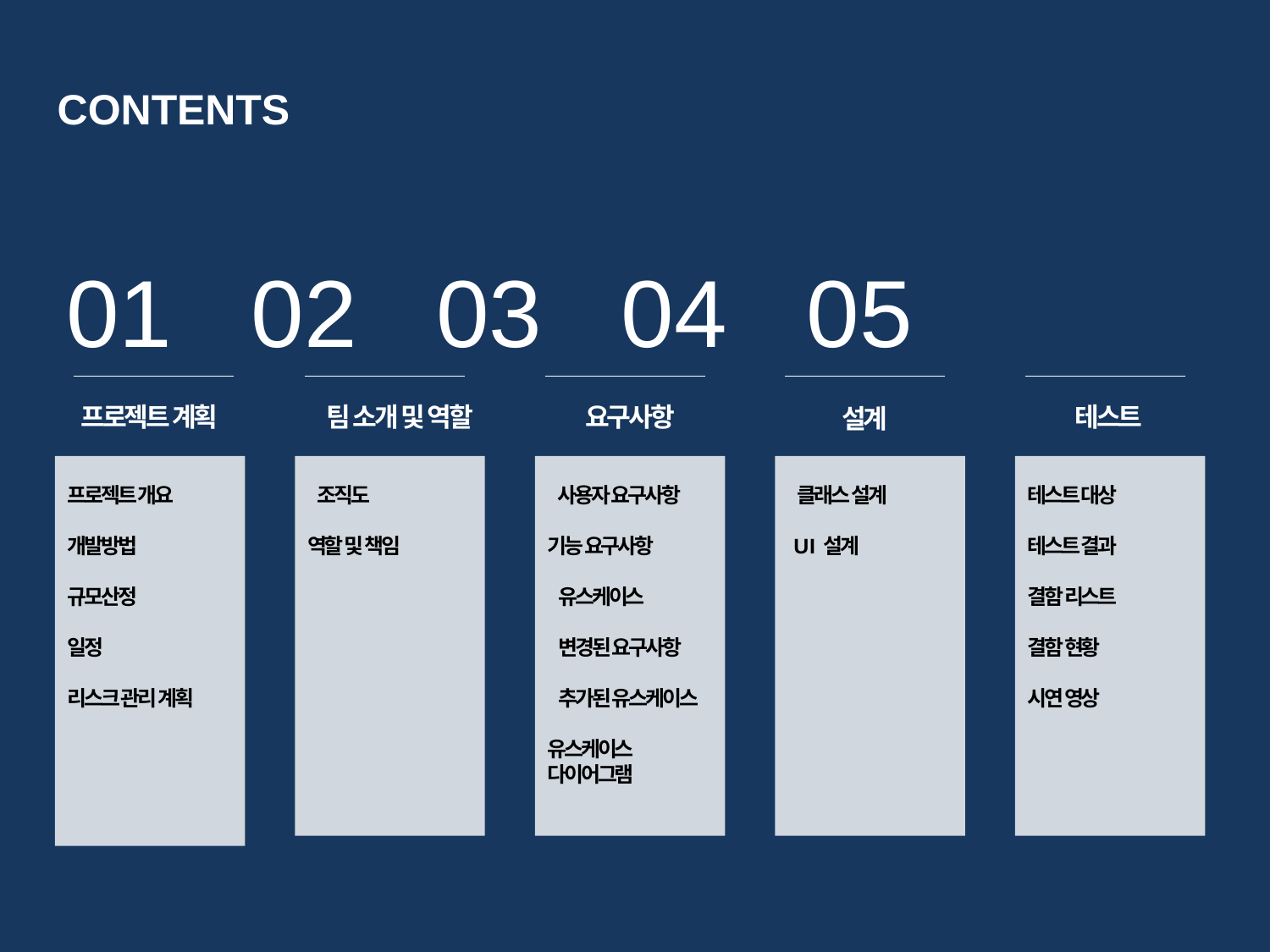

CONTENTS
01   02   03   04   05
프로젝트 계획
팀 소개 및 역할
요구사항
 테스트
설계

프로젝트 개요

개발방법

규모산정

일정

리스크 관리 계획
 조직도

역할 및 책임

 사용자 요구사항

기능 요구사항

 유스케이스

 변경된 요구사항

 추가된 유스케이스

유스케이스 다이어그램
 클래스 설계

 U I 설계
테스트 대상

테스트 결과

결함 리스트

결함 현황

시연 영상